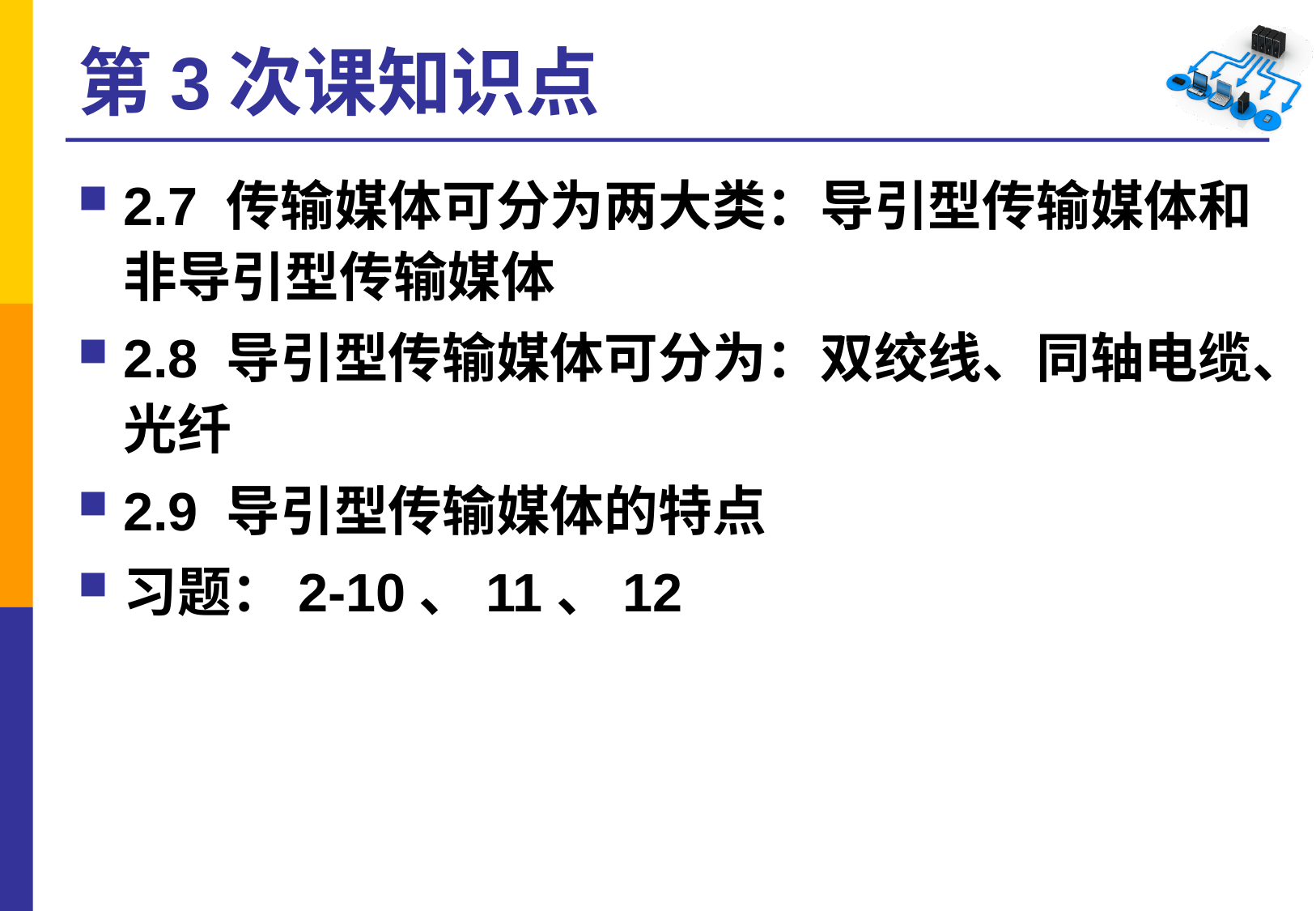

# 第3次课知识点
2.7 传输媒体可分为两大类：导引型传输媒体和非导引型传输媒体
2.8 导引型传输媒体可分为：双绞线、同轴电缆、光纤
2.9 导引型传输媒体的特点
习题：2-10、11、12